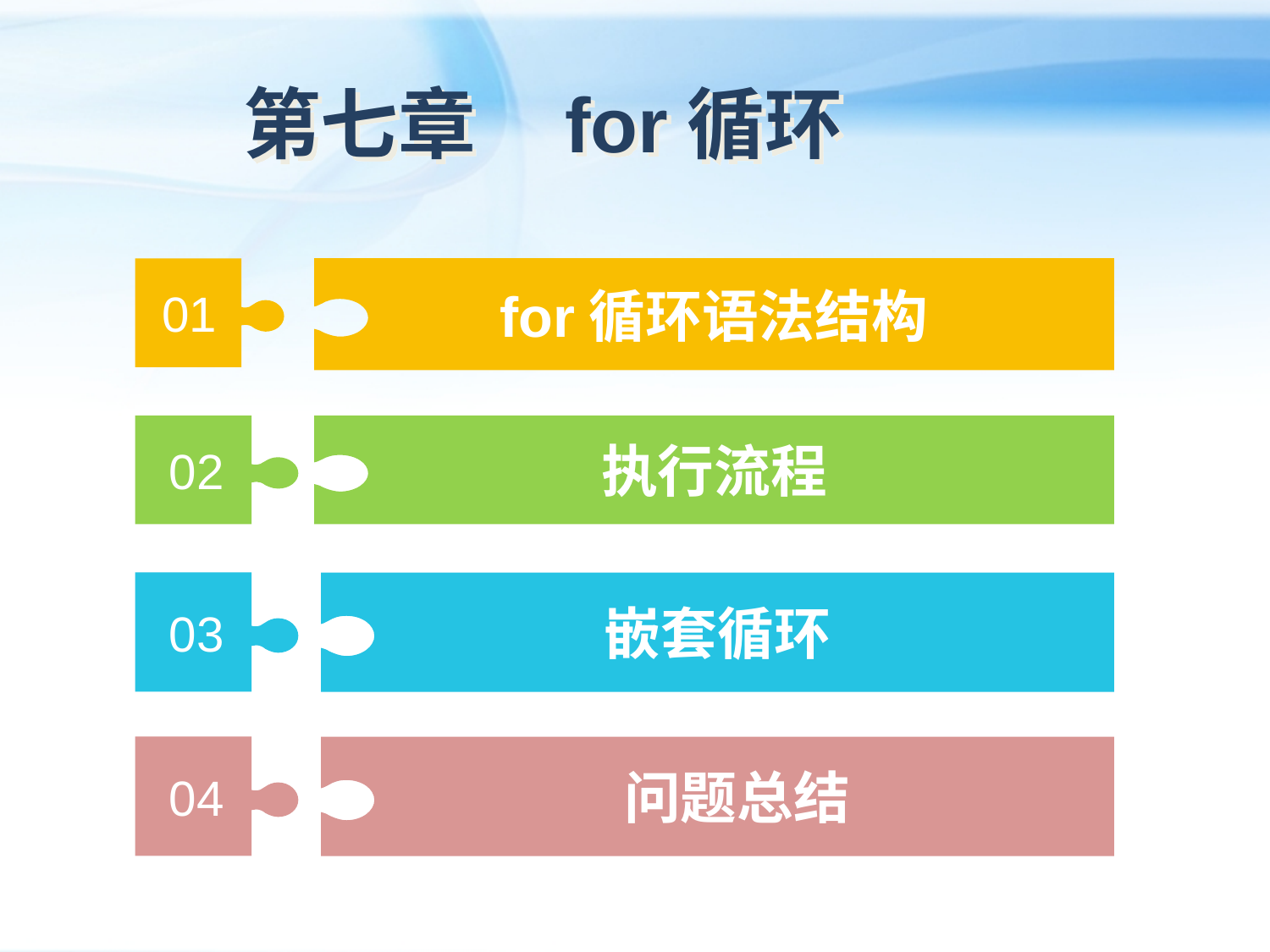

第七章    for循环

for循环语法结构
01
02
执行流程
03
嵌套循环
04
  问题总结